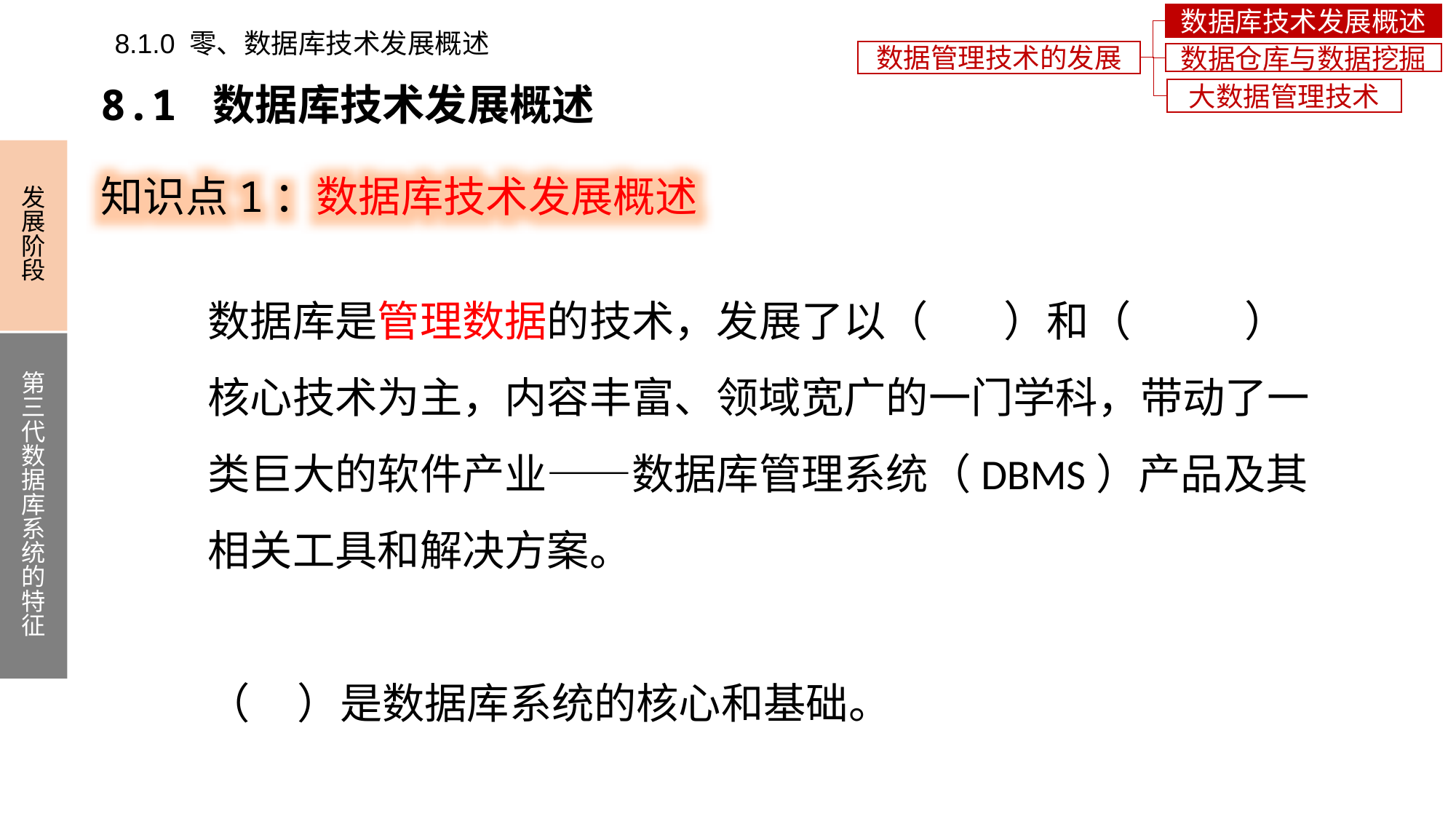

数据库技术发展概述
8.1.0 零、数据库技术发展概述
数据管理技术的发展
数据仓库与数据挖掘
8.1 数据库技术发展概述
大数据管理技术
知识点1：数据库技术发展概述
发展阶段
第三代数据库系统的特征
数据库是管理数据的技术，发展了以（        ）和（            ）核心技术为主，内容丰富、领域宽广的一门学科，带动了一类巨大的软件产业——数据库管理系统（DBMS）产品及其相关工具和解决方案。

（     ）是数据库系统的核心和基础。